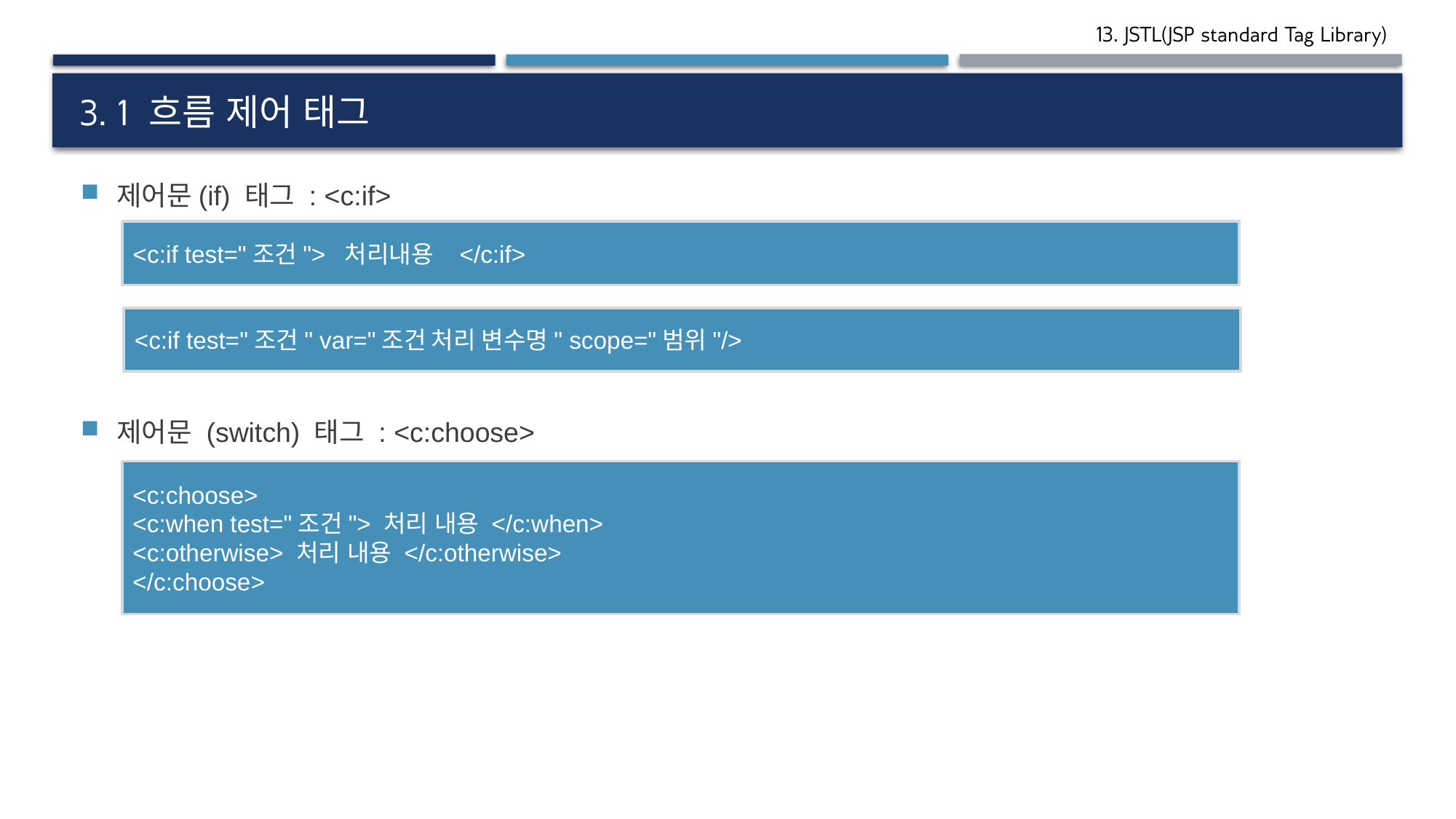

# 3. 1 흐름 제어 태그
제어문(if) 태그 : <c:if>

제어문 (switch) 태그 : <c:choose>
<c:if test="조건">  처리내용   </c:if>
<c:if test="조건" var="조건 처리 변수명" scope="범위"/>
<c:choose>
<c:when test="조건"> 처리 내용 </c:when>
<c:otherwise> 처리 내용 </c:otherwise>
</c:choose>